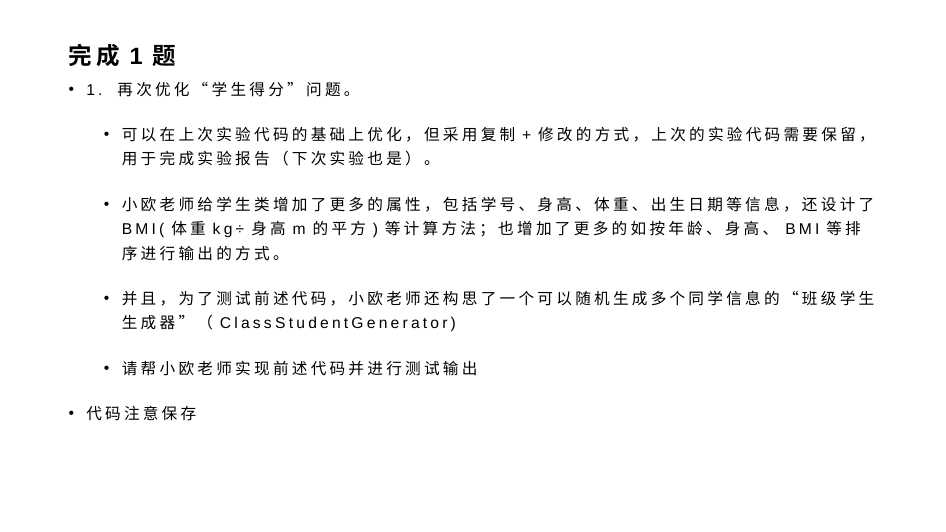

# 完成1题
1. 再次优化“学生得分”问题。
可以在上次实验代码的基础上优化，但采用复制+修改的方式，上次的实验代码需要保留，用于完成实验报告（下次实验也是）。
小欧老师给学生类增加了更多的属性，包括学号、身高、体重、出生日期等信息，还设计了BMI(体重kg÷身高m的平方)等计算方法；也增加了更多的如按年龄、身高、BMI等排序进行输出的方式。
并且，为了测试前述代码，小欧老师还构思了一个可以随机生成多个同学信息的“班级学生生成器”（ClassStudentGenerator)
请帮小欧老师实现前述代码并进行测试输出
代码注意保存